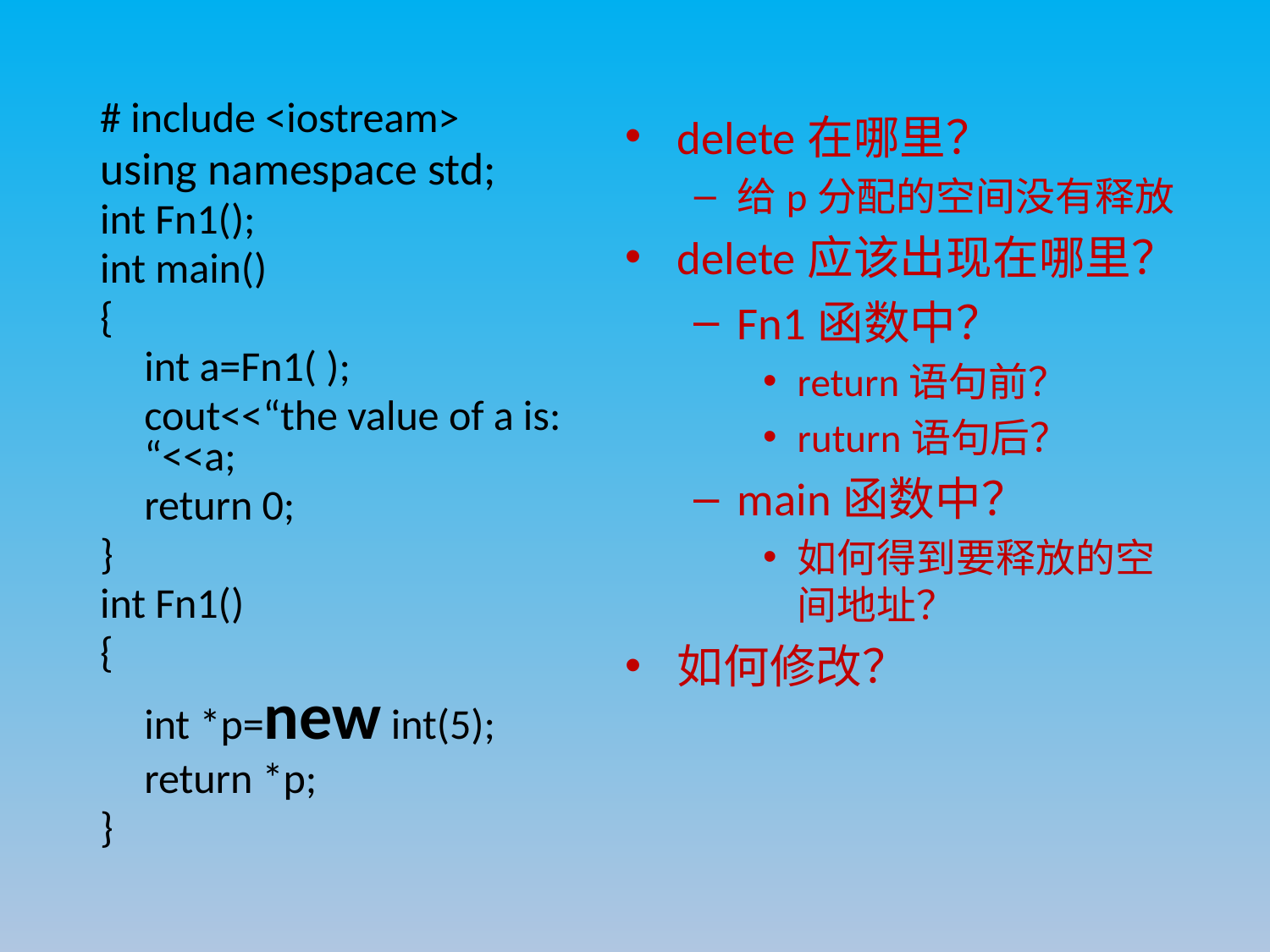

# include <iostream>
using namespace std;
int Fn1();
int main()
{
	int a=Fn1( );
	cout<<“the value of a is: “<<a;
	return 0;
}
int Fn1()
{
	int *p=new int(5);
	return *p;
}
delete在哪里？
给p分配的空间没有释放
delete应该出现在哪里？
Fn1函数中？
return语句前？
ruturn语句后？
main函数中？
如何得到要释放的空间地址？
如何修改？

28